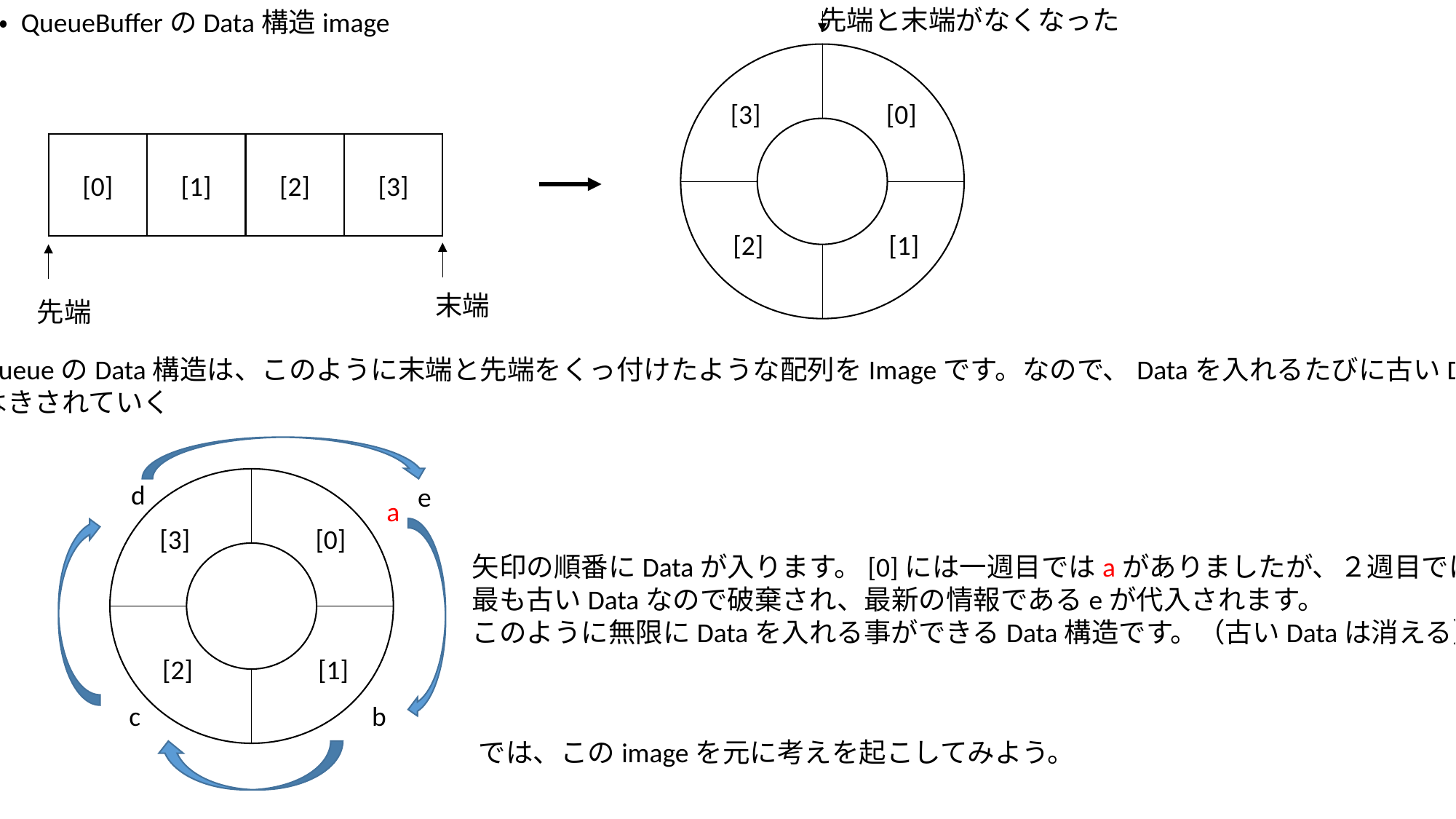

・ QueueBufferのData構造image
先端と末端がなくなった

[3]
[0]

[1]
[2]
[0]
[1]
[2]
[3]
末端
先端

QueueのData構造は、このように末端と先端をくっ付けたような配列をImageです。なので、Dataを入れるたびに古いDataは
はきされていく

[3]
[0]

[1]
[2]
d
e
a

矢印の順番にDataが入ります。[0]には一週目ではaがありましたが、２週目では
最も古いDataなので破棄され、最新の情報であるeが代入されます。
このように無限にDataを入れる事ができるData構造です。（古いDataは消える）

c
b
では、このimageを元に考えを起こしてみよう。